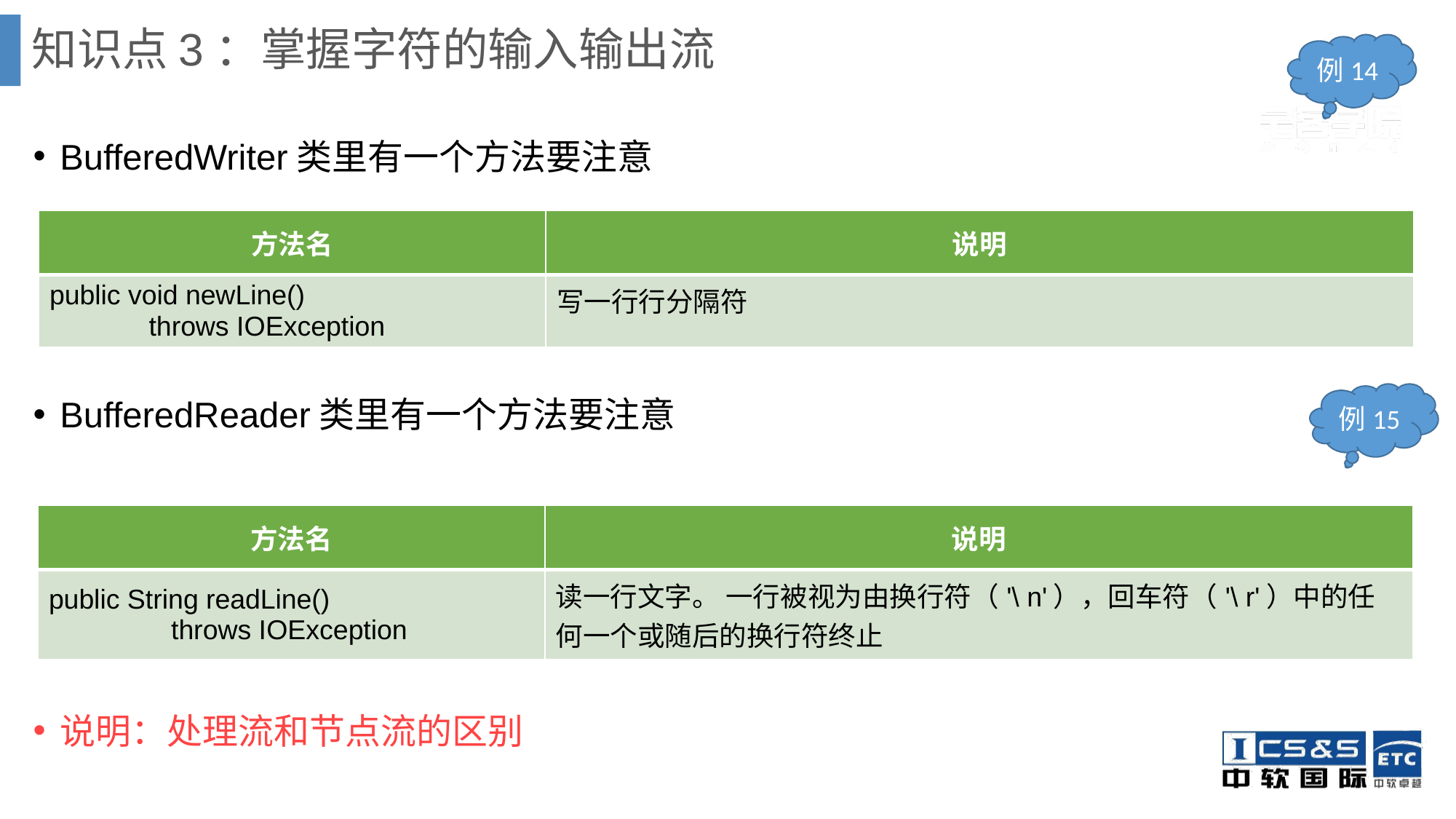

# 知识点3：掌握字符的输入输出流
例14
BufferedWriter类里有一个方法要注意

BufferedReader类里有一个方法要注意

说明：处理流和节点流的区别

| 方法名 | 说明 |
| --- | --- |
| public void newLine() throws IOException | 写一行行分隔符 |
例15
| 方法名 | 说明 |
| --- | --- |
| public String readLine() throws IOException | 读一行文字。 一行被视为由换行符（'\ n'），回车符（'\ r'）中的任何一个或随后的换行符终止 |